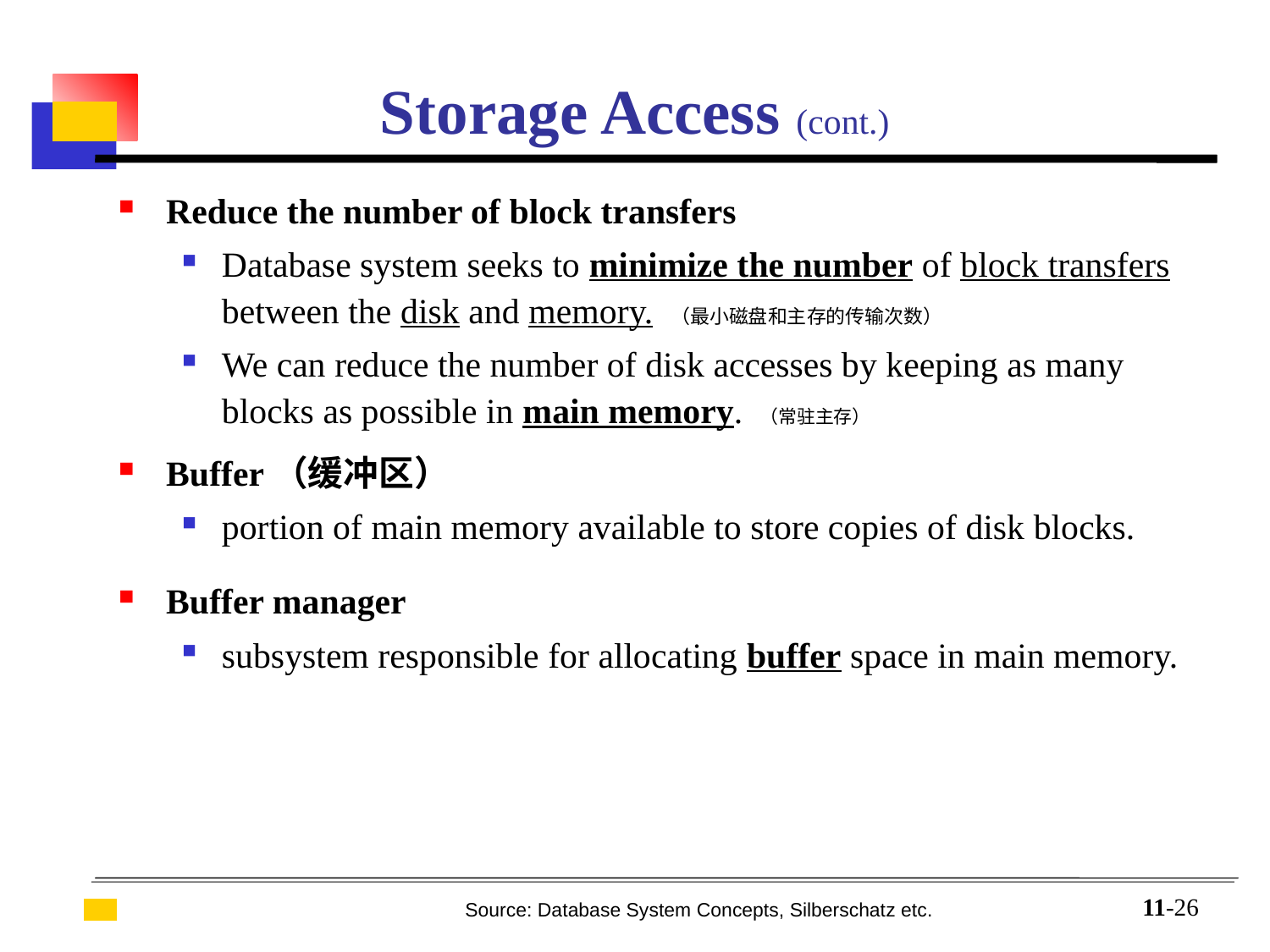

# Storage Access (cont.)
Reduce the number of block transfers
Database system seeks to minimize the number of block transfers between the disk and memory. （最小磁盘和主存的传输次数）
We can reduce the number of disk accesses by keeping as many blocks as possible in main memory. （常驻主存）
Buffer（缓冲区）
portion of main memory available to store copies of disk blocks.
Buffer manager
subsystem responsible for allocating buffer space in main memory.
11-26